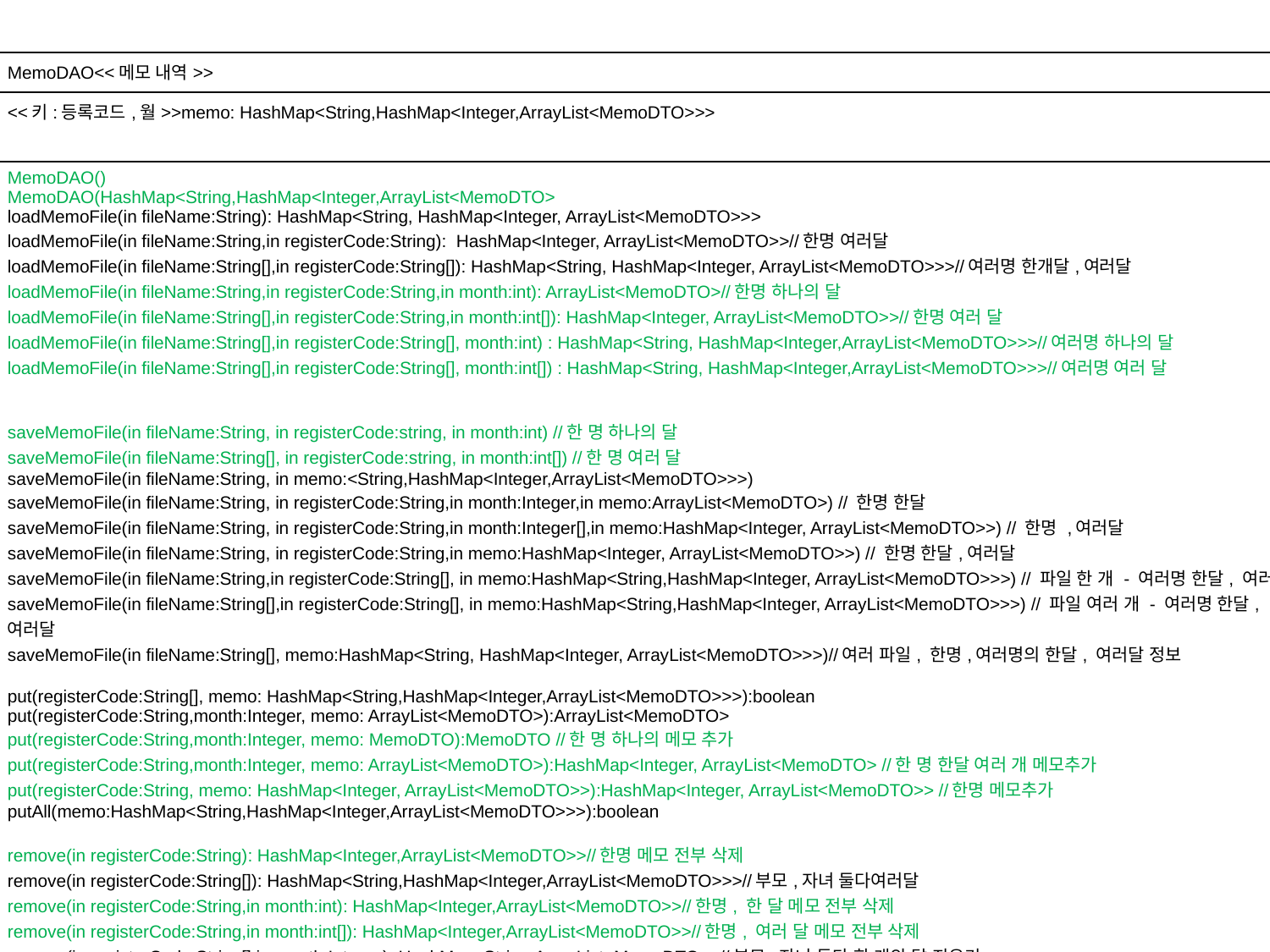

| MemoDAO<<메모 내역>> |
| --- |
| <<키:등록코드,월>>memo: HashMap<String,HashMap<Integer,ArrayList<MemoDTO>>> |
| MemoDAO() MemoDAO(HashMap<String,HashMap<Integer,ArrayList<MemoDTO> loadMemoFile(in fileName:String): HashMap<String, HashMap<Integer, ArrayList<MemoDTO>>> loadMemoFile(in fileName:String,in registerCode:String): HashMap<Integer, ArrayList<MemoDTO>>//한명 여러달 loadMemoFile(in fileName:String[],in registerCode:String[]): HashMap<String, HashMap<Integer, ArrayList<MemoDTO>>>//여러명 한개달,여러달 loadMemoFile(in fileName:String,in registerCode:String,in month:int): ArrayList<MemoDTO>//한명 하나의 달 loadMemoFile(in fileName:String[],in registerCode:String,in month:int[]): HashMap<Integer, ArrayList<MemoDTO>>//한명 여러 달 loadMemoFile(in fileName:String[],in registerCode:String[], month:int) : HashMap<String, HashMap<Integer,ArrayList<MemoDTO>>>//여러명 하나의 달 loadMemoFile(in fileName:String[],in registerCode:String[], month:int[]) : HashMap<String, HashMap<Integer,ArrayList<MemoDTO>>>//여러명 여러 달 saveMemoFile(in fileName:String, in registerCode:string, in month:int) //한 명 하나의 달 saveMemoFile(in fileName:String[], in registerCode:string, in month:int[]) //한 명 여러 달 saveMemoFile(in fileName:String, in memo:<String,HashMap<Integer,ArrayList<MemoDTO>>>) saveMemoFile(in fileName:String, in registerCode:String,in month:Integer,in memo:ArrayList<MemoDTO>) // 한명 한달 saveMemoFile(in fileName:String, in registerCode:String,in month:Integer[],in memo:HashMap<Integer, ArrayList<MemoDTO>>) // 한명 ,여러달 saveMemoFile(in fileName:String, in registerCode:String,in memo:HashMap<Integer, ArrayList<MemoDTO>>) // 한명 한달,여러달 saveMemoFile(in fileName:String,in registerCode:String[], in memo:HashMap<String,HashMap<Integer, ArrayList<MemoDTO>>>) // 파일 한 개 - 여러명 한달, 여러달 saveMemoFile(in fileName:String[],in registerCode:String[], in memo:HashMap<String,HashMap<Integer, ArrayList<MemoDTO>>>) // 파일 여러 개 - 여러명 한달, 여러달 saveMemoFile(in fileName:String[], memo:HashMap<String, HashMap<Integer, ArrayList<MemoDTO>>>)//여러 파일, 한명,여러명의 한달, 여러달 정보 put(registerCode:String[], memo: HashMap<String,HashMap<Integer,ArrayList<MemoDTO>>>):boolean put(registerCode:String,month:Integer, memo: ArrayList<MemoDTO>):ArrayList<MemoDTO> put(registerCode:String,month:Integer, memo: MemoDTO):MemoDTO //한 명 하나의 메모 추가 put(registerCode:String,month:Integer, memo: ArrayList<MemoDTO>):HashMap<Integer, ArrayList<MemoDTO> //한 명 한달 여러 개 메모추가 put(registerCode:String, memo: HashMap<Integer, ArrayList<MemoDTO>>):HashMap<Integer, ArrayList<MemoDTO>> //한명 메모추가 putAll(memo:HashMap<String,HashMap<Integer,ArrayList<MemoDTO>>>):boolean remove(in registerCode:String): HashMap<Integer,ArrayList<MemoDTO>>//한명 메모 전부 삭제 remove(in registerCode:String[]): HashMap<String,HashMap<Integer,ArrayList<MemoDTO>>>//부모,자녀 둘다여러달 remove(in registerCode:String,in month:int): HashMap<Integer,ArrayList<MemoDTO>>//한명, 한 달 메모 전부 삭제 remove(in registerCode:String,in month:int[]): HashMap<Integer,ArrayList<MemoDTO>>//한명, 여러 달 메모 전부 삭제 remove(in registerCode:String[],in month:Integer): HashMap<String,ArrayList<MemoDTO>>//부모,자녀 둘다 한 개의 달 지우기 replace(in registerCode:String, in memo:HashMap<Integer,ArrayList<MemoDTO>>): HashMap<Integer,ArrayList<MemoDTO>>//한 명 replace(in registerCode:String[], in memo:HashMap<Integer,ArrayList<MemoDTO>>): HashMap<Integer,ArrayList<MemoDTO>>//여러명의 한달,여러달 replaceAll(in memo:HashMap<String, HashMap<Integer,ArrayList<MemoDTO>>>):boolean//모두삭제 get(in registerCode:String): HashMap<Integer, ArrayList<MemoDTO>> // 한명의 여러 달 get(in registerCode:String,in month:int): ArrayList<MemoDTO> // 한명의 한달 get(in registerCode:String[],in month:int): HashMap<String, ArrayList<MemoDTO>> //여러명의 한달 get(in registerCode:String[],in month:int []): HashMap<String, HashMap<Integer, ArrayList<MemoDTO>>>//여러명의 여러달 getMemoMap():HashMap<String,HashMap<Integer,ArrayList<MemoDTO>>> setMemoMap(memo:HashMap<String,HashMap<Integer,ArrayList<MemoDTO>>>) toString():String |